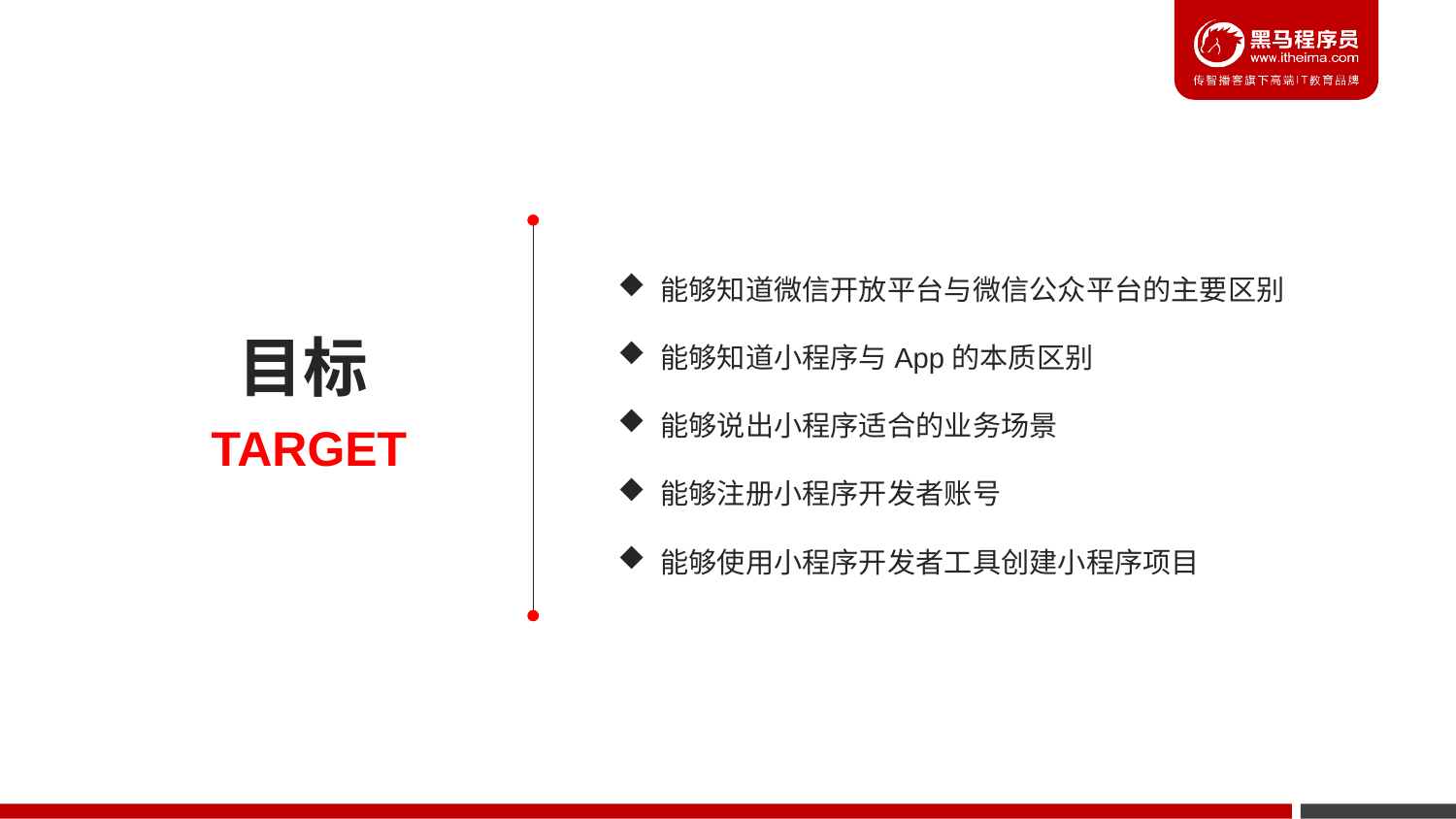

能够知道微信开放平台与微信公众平台的主要区别
能够知道小程序与App的本质区别
能够说出小程序适合的业务场景
能够注册小程序开发者账号
能够使用小程序开发者工具创建小程序项目